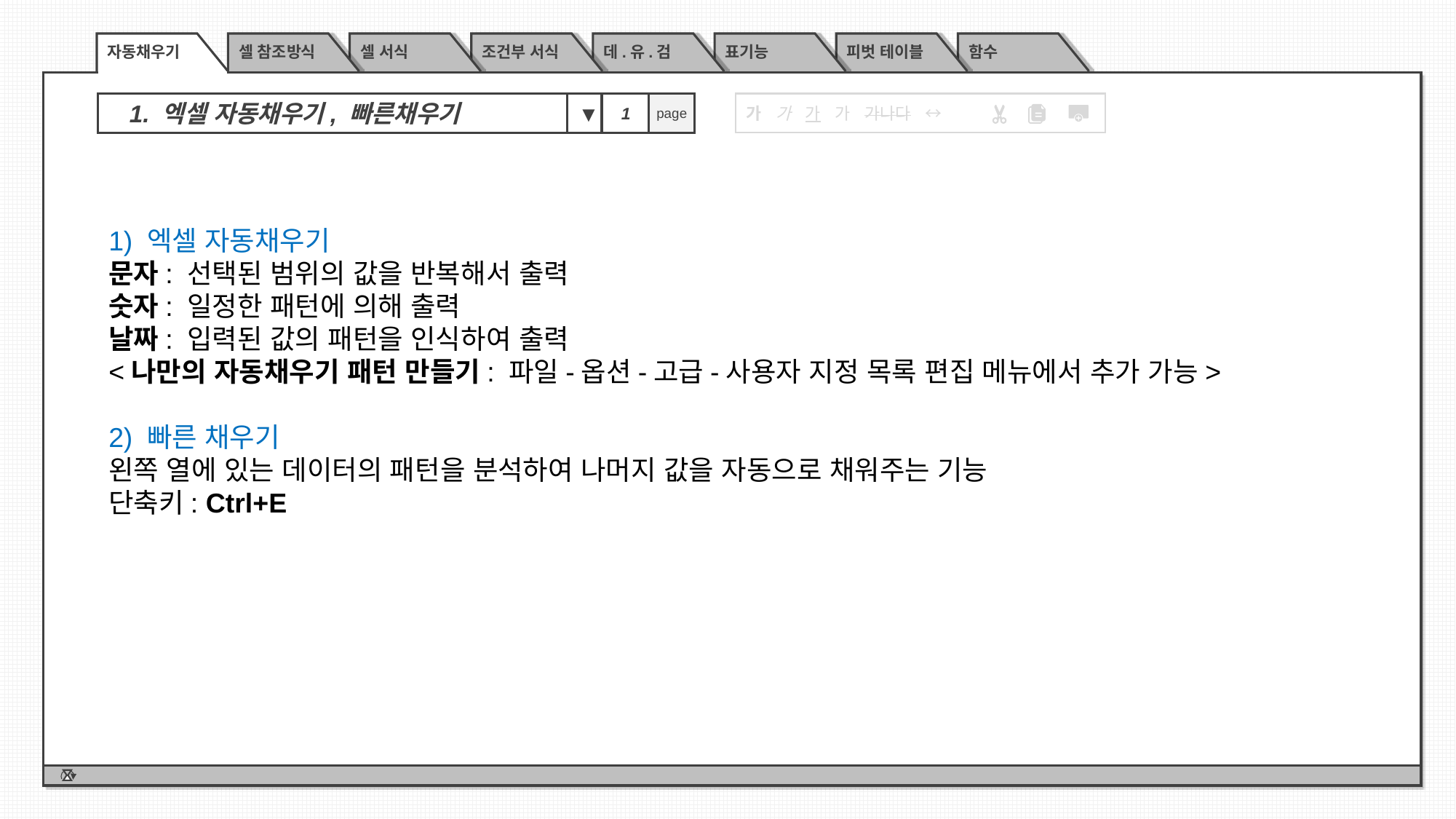

자동채우기
셀 참조방식
셀 서식
조건부 서식
데.유.검
표기능
피벗 테이블
함수

1. 엑셀 자동채우기, 빠른채우기
▼
1
page
가   가   가   가   가나다   ↔

1) 엑셀 자동채우기
문자: 선택된 범위의 값을 반복해서 출력
숫자: 일정한 패턴에 의해 출력
날짜: 입력된 값의 패턴을 인식하여 출력
<나만의 자동채우기 패턴 만들기: 파일-옵션-고급-사용자 지정 목록 편집 메뉴에서 추가 가능>

2) 빠른 채우기
왼쪽 열에 있는 데이터의 패턴을 분석하여 나머지 값을 자동으로 채워주는 기능
단축키: Ctrl+E